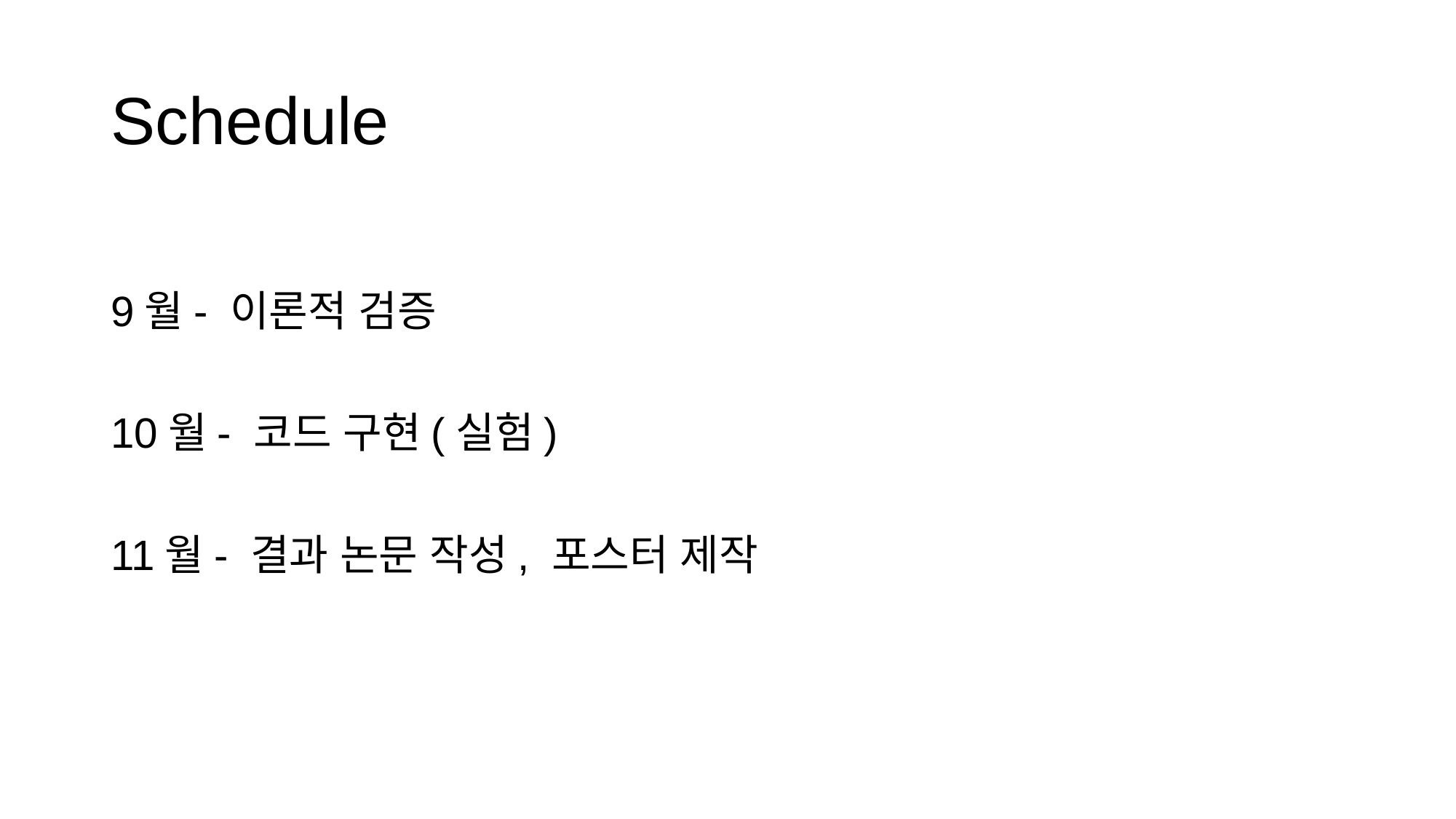

# Schedule

9월- 이론적 검증

10월- 코드 구현(실험)

11월- 결과 논문 작성, 포스터 제작